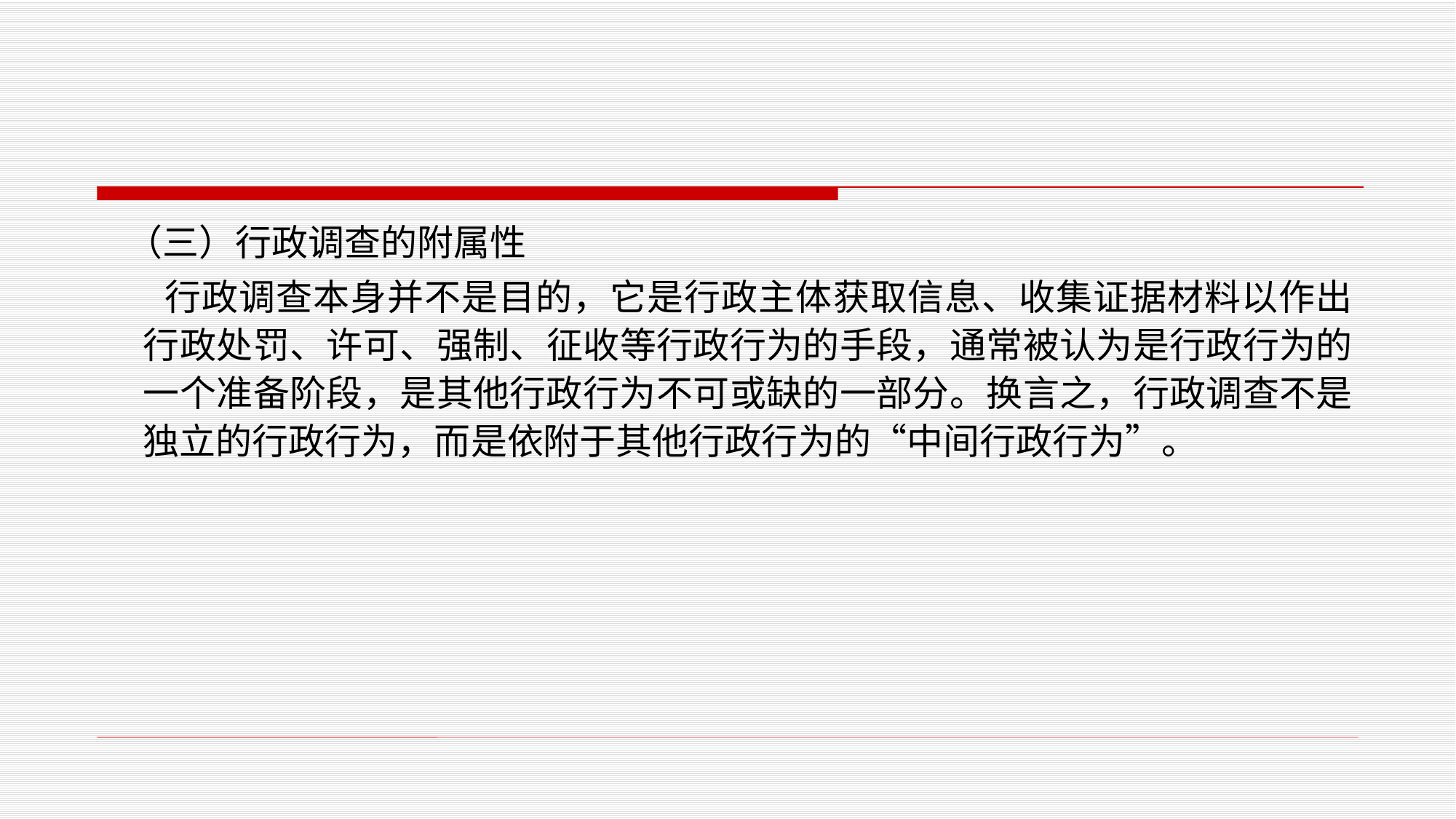

#
  （三）行政调查的附属性
      行政调查本身并不是目的，它是行政主体获取信息、收集证据材料以作出行政处罚、许可、强制、征收等行政行为的手段，通常被认为是行政行为的一个准备阶段，是其他行政行为不可或缺的一部分。换言之，行政调查不是独立的行政行为，而是依附于其他行政行为的“中间行政行为”。